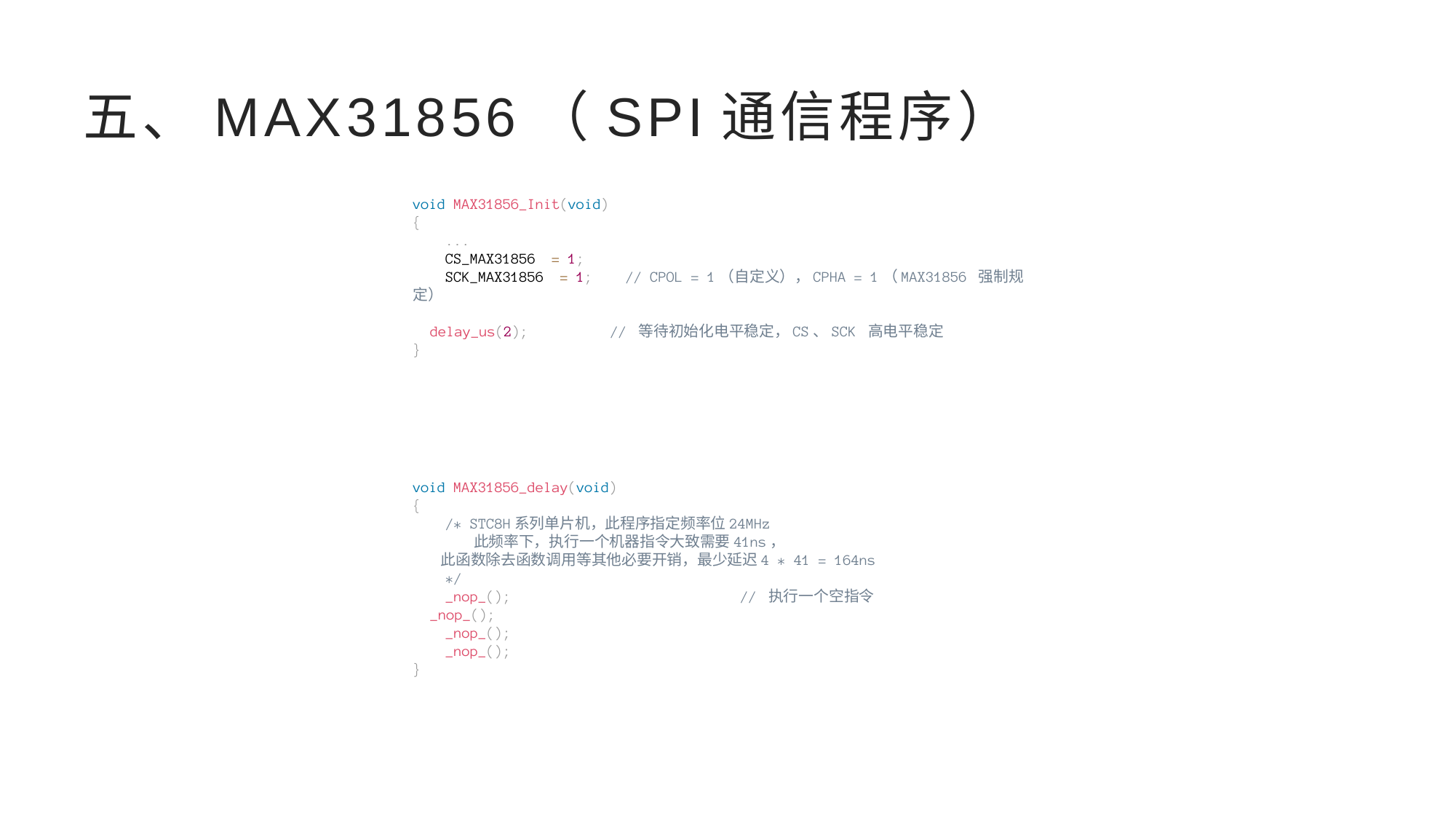

# 五、MAX31856（SPI通信程序）
void MAX31856_Init(void)
{
    ...
    CS_MAX31856  = 1;
    SCK_MAX31856  = 1;    // CPOL = 1（自定义），CPHA = 1（MAX31856 强制规定）
    delay_us(2);          // 等待初始化电平稳定，CS、SCK 高电平稳定
}

void MAX31856_delay(void)
{
    /* STC8H系列单片机，此程序指定频率位24MHz
       此频率下，执行一个机器指令大致需要41ns，
       此函数除去函数调用等其他必要开销，最少延迟4 * 41 = 164ns
    */
    _nop_();                            // 执行一个空指令
    _nop_();
    _nop_();
    _nop_();
}